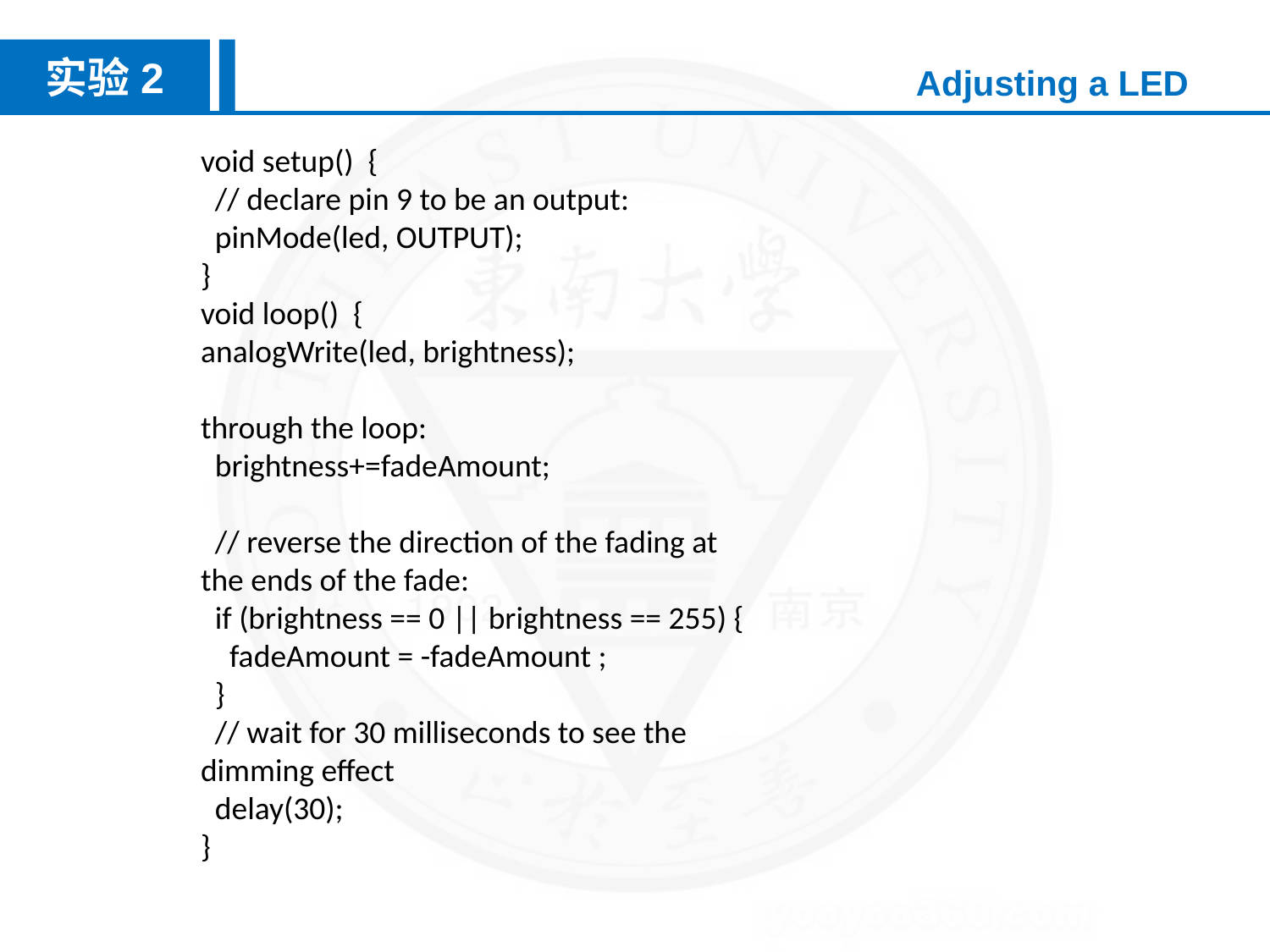

实验2

Adjusting a LED

void setup()  {
  // declare pin 9 to be an output:
  pinMode(led, OUTPUT);
}
void loop()  {
analogWrite(led, brightness);

through the loop:
  brightness+=fadeAmount;

  // reverse the direction of the fading at the ends of the fade:
  if (brightness == 0 || brightness == 255) {
    fadeAmount = -fadeAmount ;
  }
  // wait for 30 milliseconds to see the dimming effect
  delay(30);
}